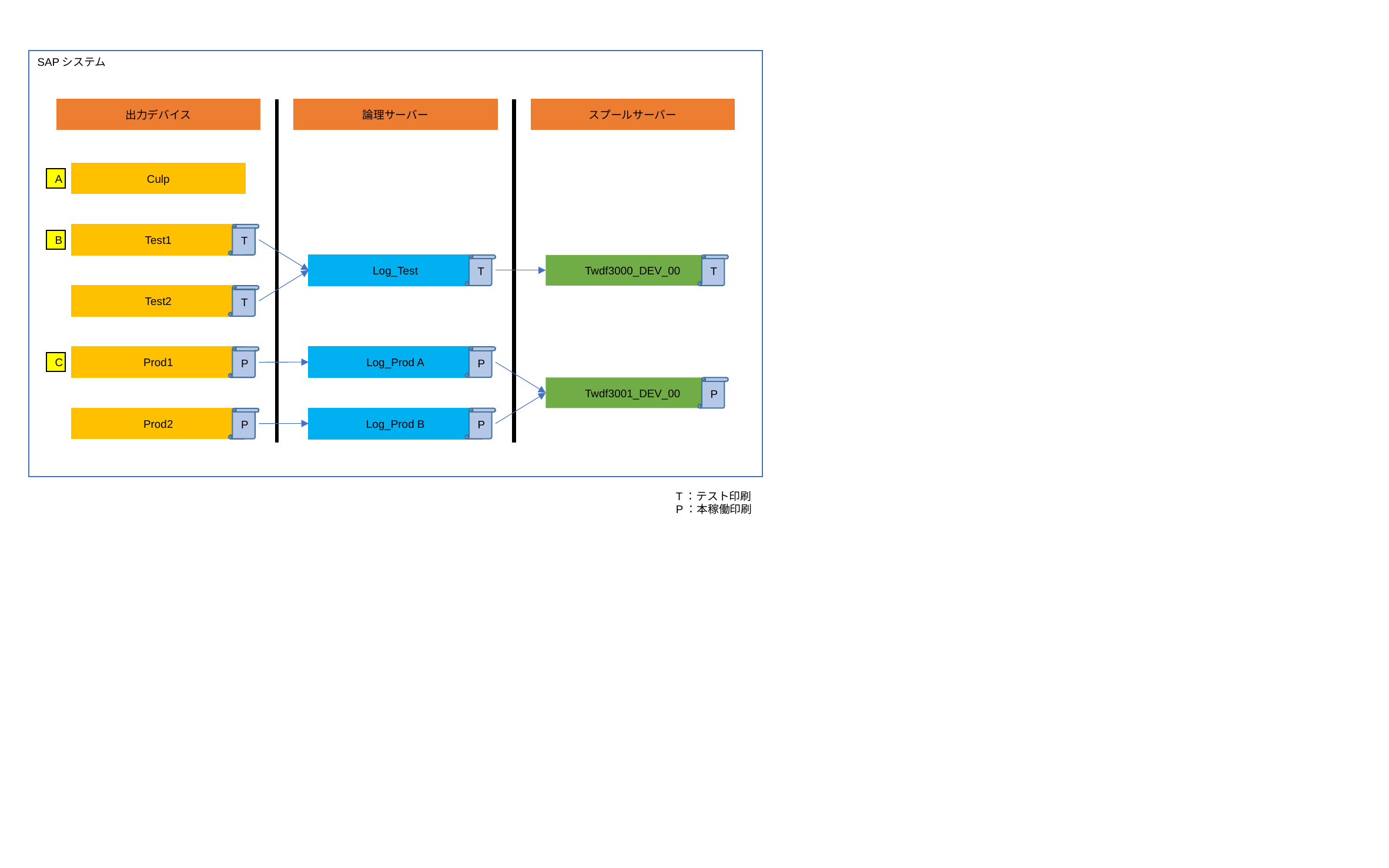

SAPシステム
出力デバイス
論理サーバー
スプールサーバー
Culp
A
Test1
T
B
Log_Test
T
Twdf3000_DEV_00
T
Test2
T
Log_Prod A
P
Prod1
P
C
Twdf3001_DEV_00
P
Log_Prod B
P
Prod2
P
T：テスト印刷
P：本稼働印刷